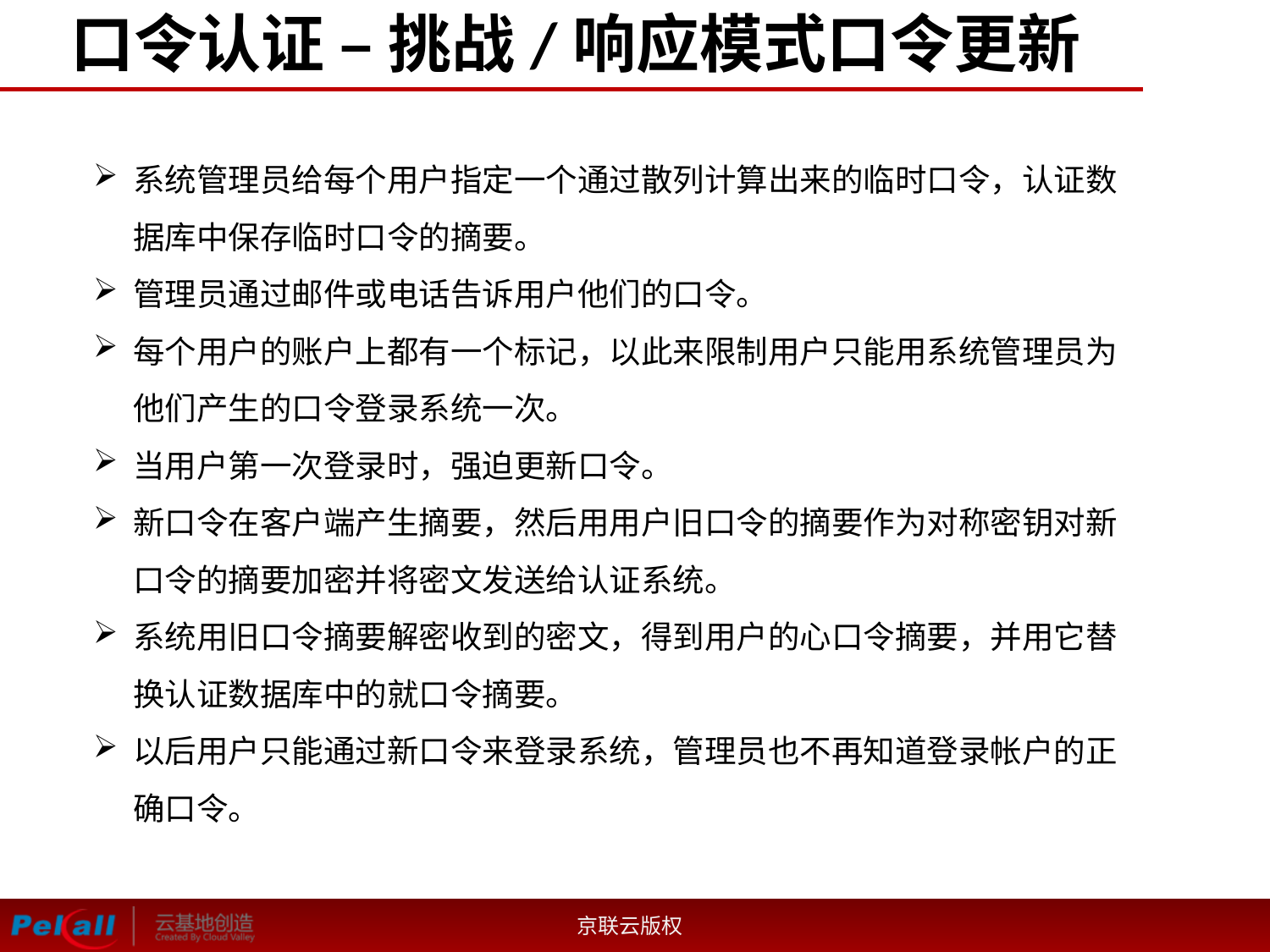

# 口令认证 – 挑战/响应模式口令更新
系统管理员给每个用户指定一个通过散列计算出来的临时口令，认证数据库中保存临时口令的摘要。
管理员通过邮件或电话告诉用户他们的口令。
每个用户的账户上都有一个标记，以此来限制用户只能用系统管理员为他们产生的口令登录系统一次。
当用户第一次登录时，强迫更新口令。
新口令在客户端产生摘要，然后用用户旧口令的摘要作为对称密钥对新口令的摘要加密并将密文发送给认证系统。
系统用旧口令摘要解密收到的密文，得到用户的心口令摘要，并用它替换认证数据库中的就口令摘要。
以后用户只能通过新口令来登录系统，管理员也不再知道登录帐户的正确口令。